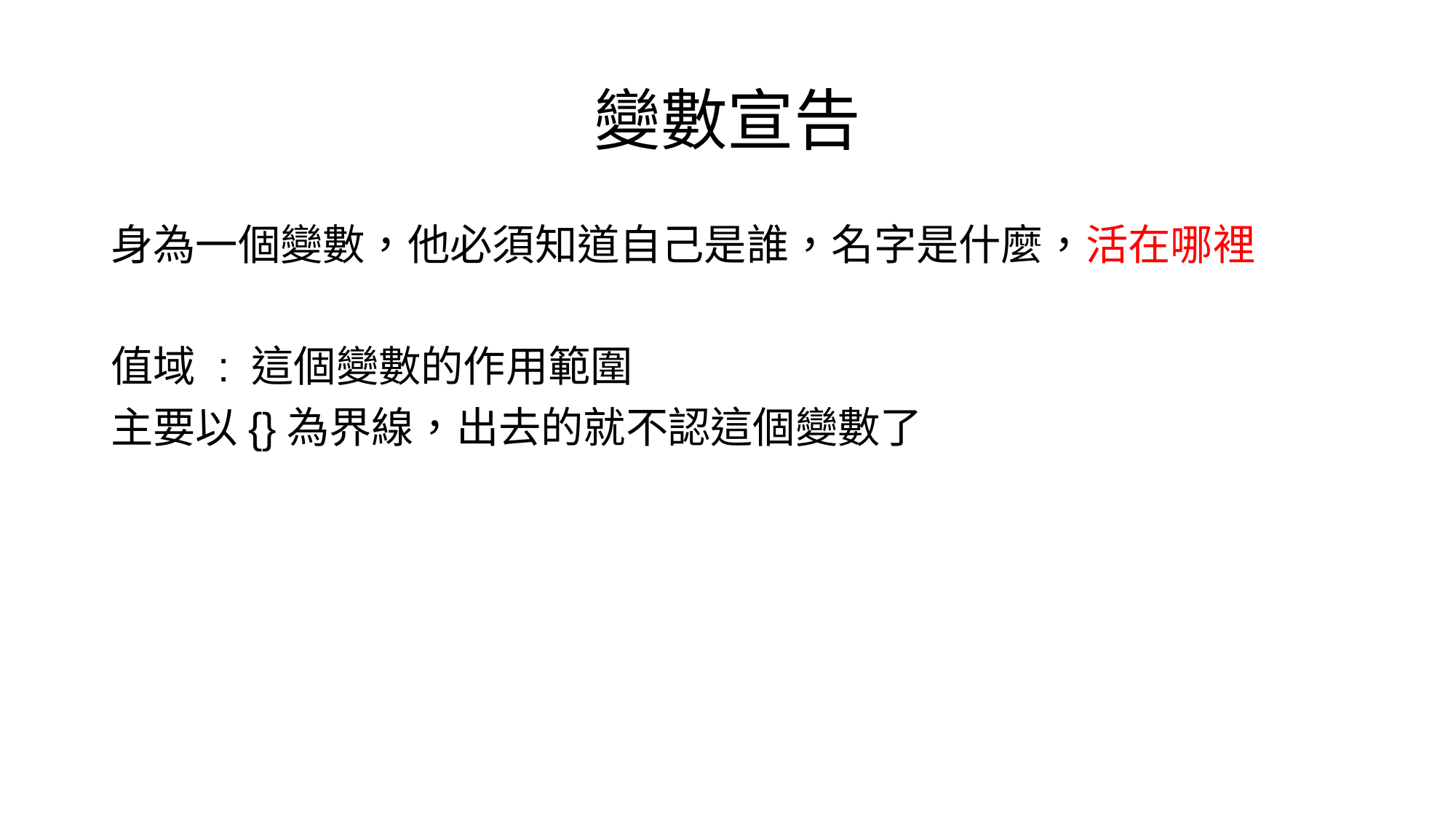

# 變數宣告
身為一個變數，他必須知道自己是誰，名字是什麼，活在哪裡

值域 : 這個變數的作用範圍
主要以{}為界線，出去的就不認這個變數了